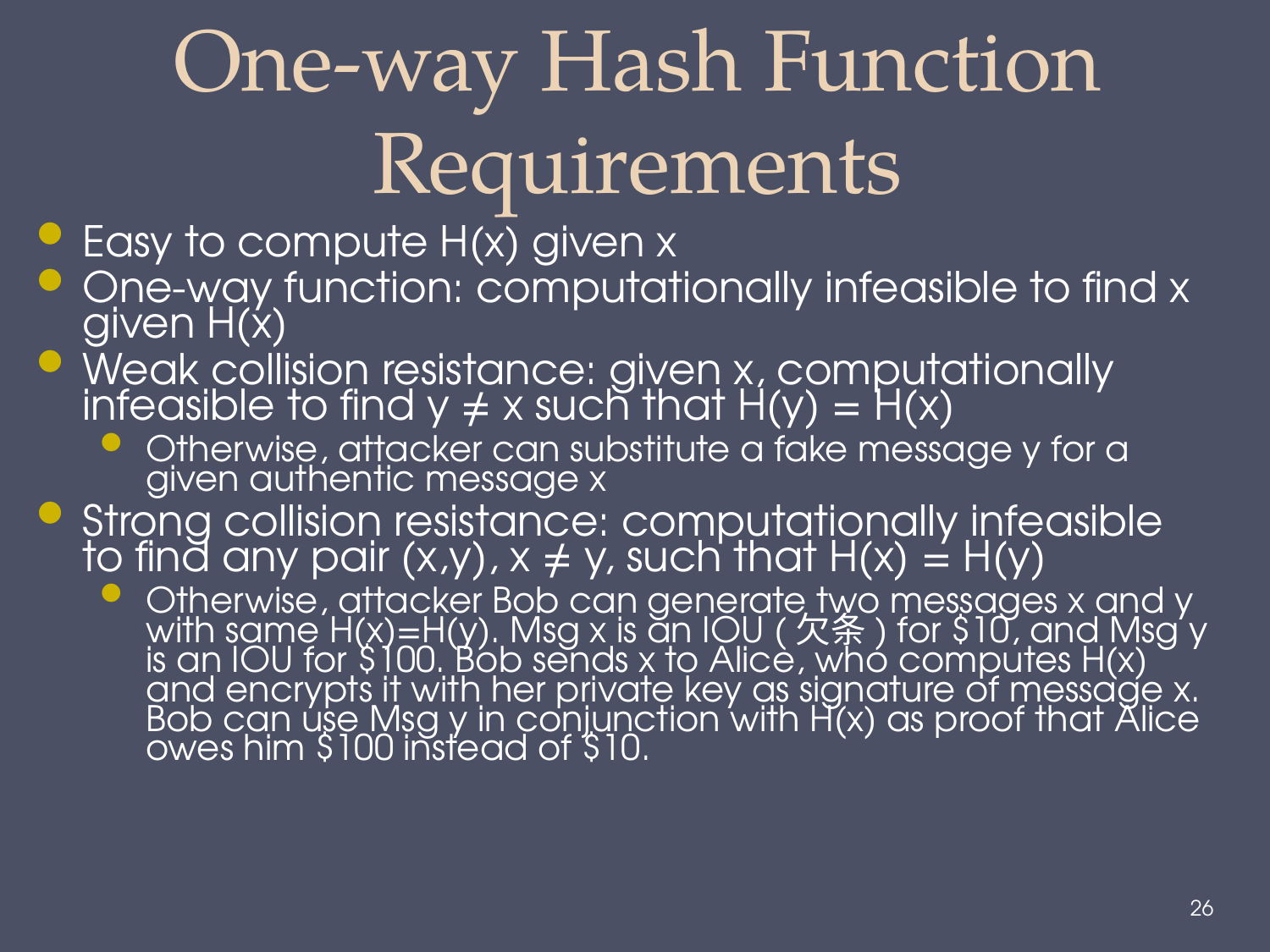

One-way Hash Function Requirements
Easy to compute H(x) given x
One-way function: computationally infeasible to find x given H(x)
Weak collision resistance: given x, computationally infeasible to find y ≠ x such that H(y) = H(x)
Otherwise, attacker can substitute a fake message y for a given authentic message x
Strong collision resistance: computationally infeasible to find any pair (x,y), x ≠ y, such that H(x) = H(y)
Otherwise, attacker Bob can generate two messages x and y with same H(x)=H(y). Msg x is an IOU (欠条) for $10, and Msg y is an IOU for $100. Bob sends x to Alice, who computes H(x) and encrypts it with her private key as signature of message x. Bob can use Msg y in conjunction with H(x) as proof that Alice owes him $100 instead of $10.
26